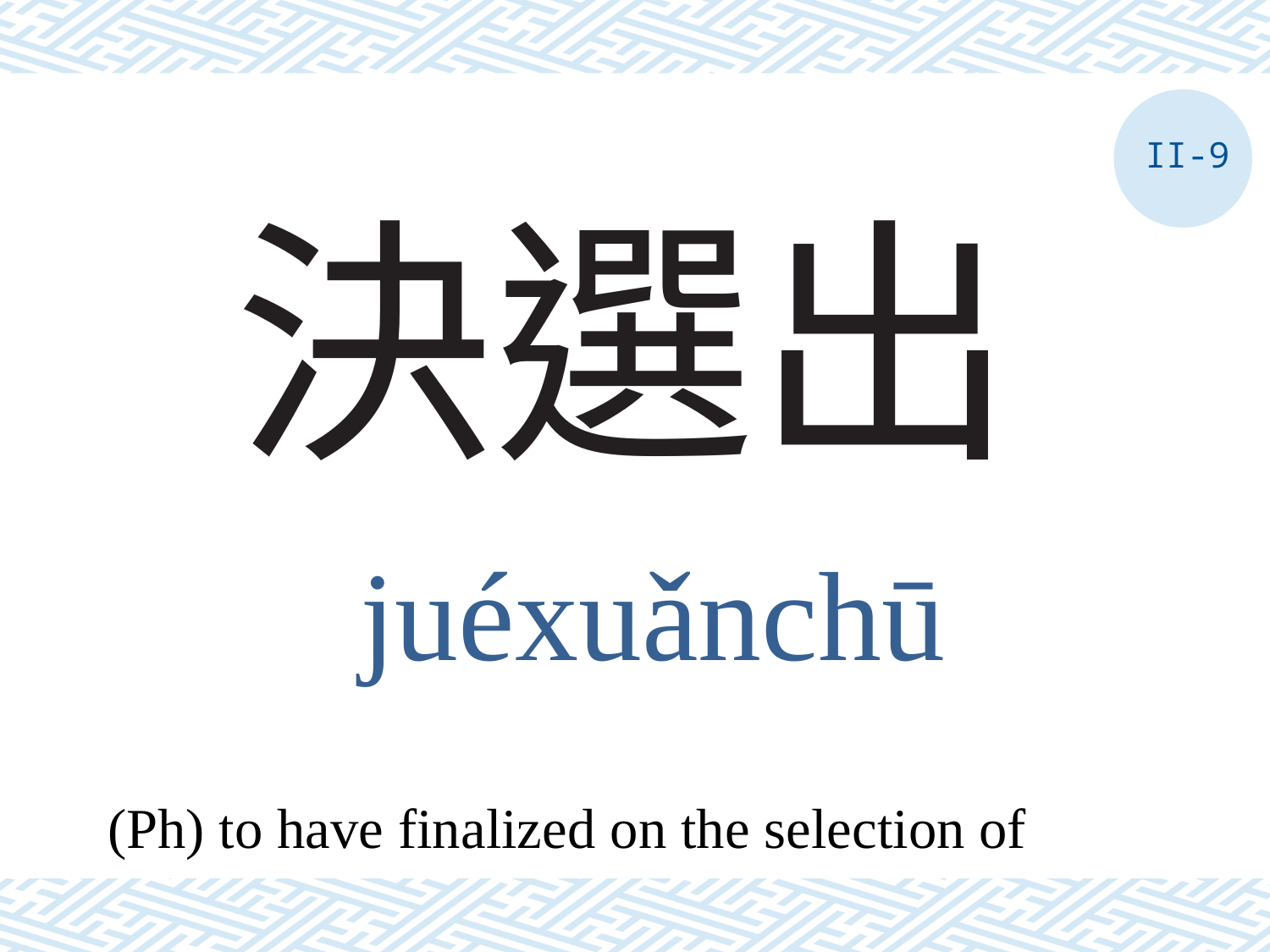

II-9

# 決選出
juéxuǎnchū
(Ph) to have finalized on the selection of